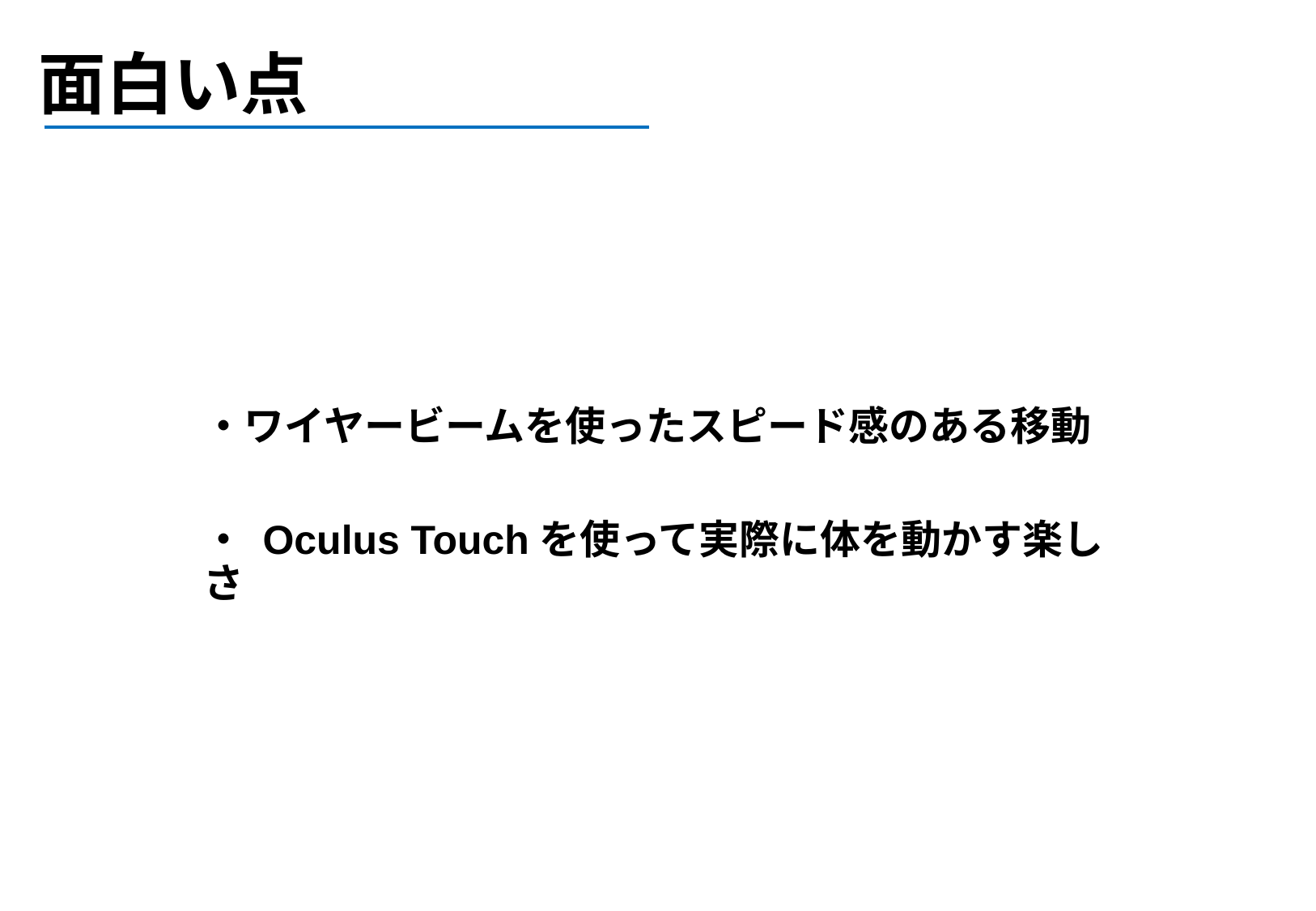

面白い点

・ワイヤービームを使ったスピード感のある移動
・ Oculus Touchを使って実際に体を動かす楽しさ